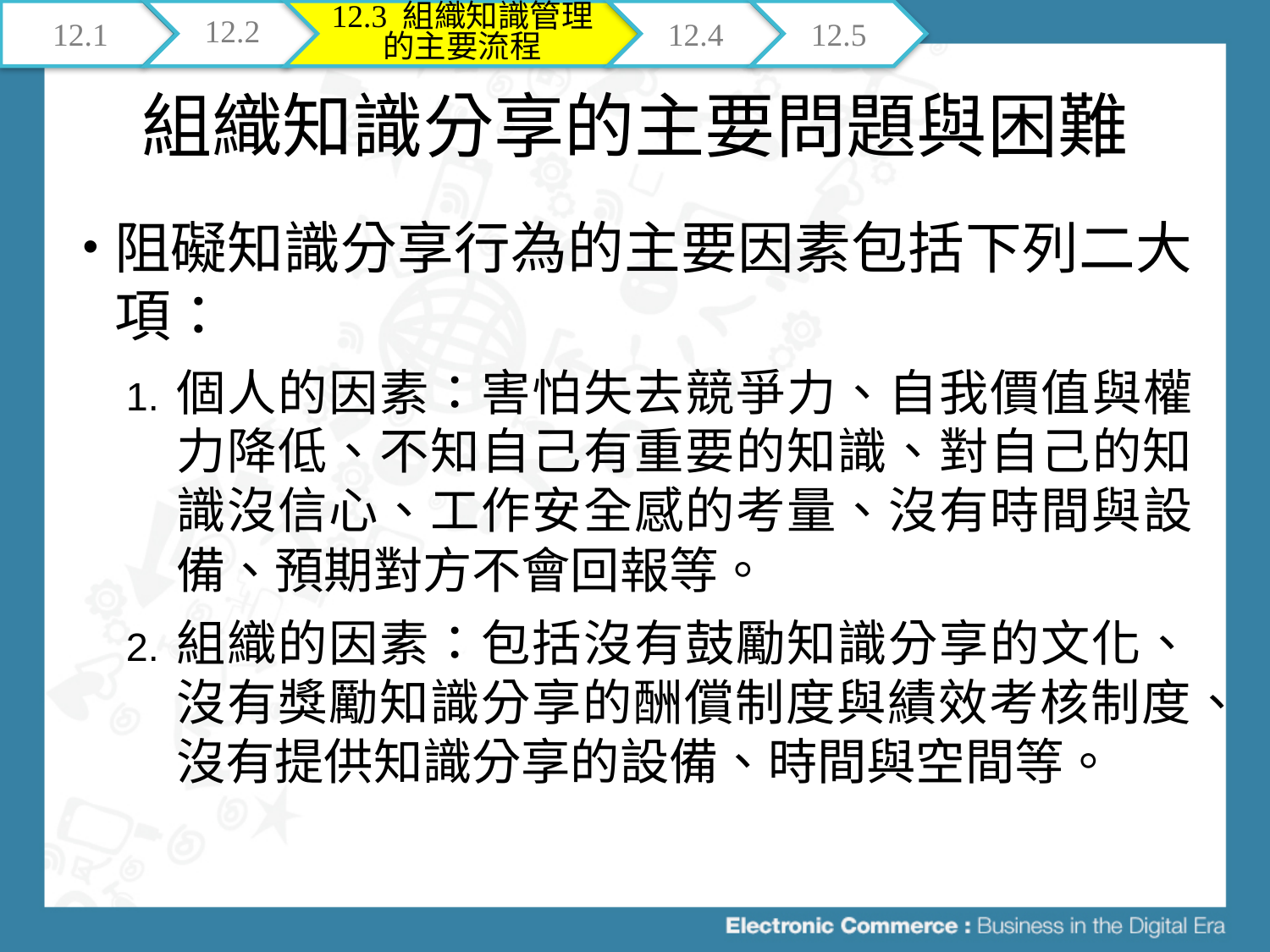

12.1
12.2
12.3 組織知識管理的主要流程
12.4
12.5
# 組織知識分享的主要問題與困難
阻礙知識分享行為的主要因素包括下列二大項：
個人的因素：害怕失去競爭力、自我價值與權力降低、不知自己有重要的知識、對自己的知識沒信心、工作安全感的考量、沒有時間與設備、預期對方不會回報等。
組織的因素：包括沒有鼓勵知識分享的文化、沒有獎勵知識分享的酬償制度與績效考核制度、沒有提供知識分享的設備、時間與空間等。